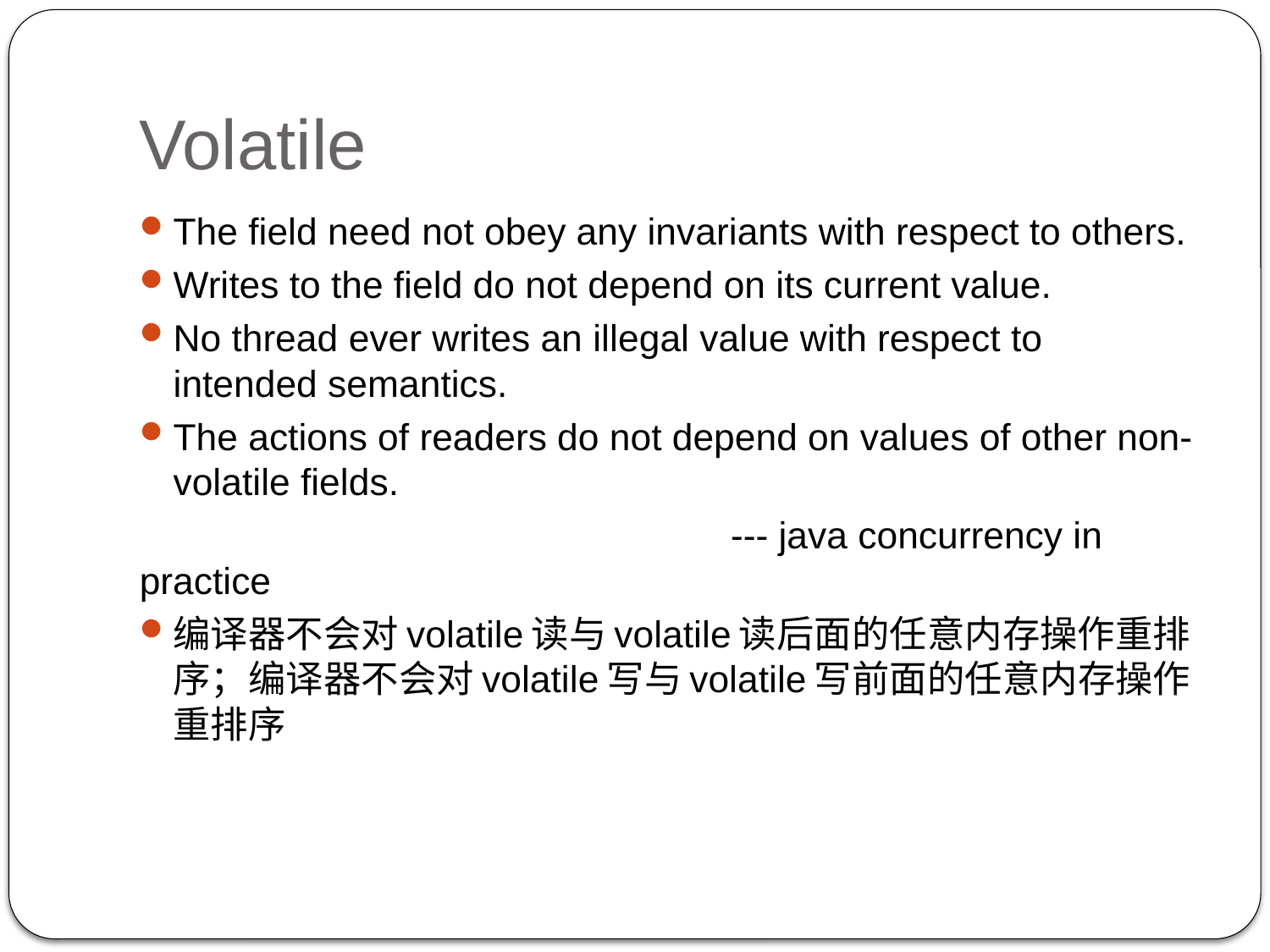

# Volatile
The field need not obey any invariants with respect to others.
Writes to the field do not depend on its current value.
No thread ever writes an illegal value with respect to intended semantics.
The actions of readers do not depend on values of other non-volatile fields.
                                                         --- java concurrency in practice
编译器不会对volatile读与volatile读后面的任意内存操作重排序；编译器不会对volatile写与volatile写前面的任意内存操作重排序